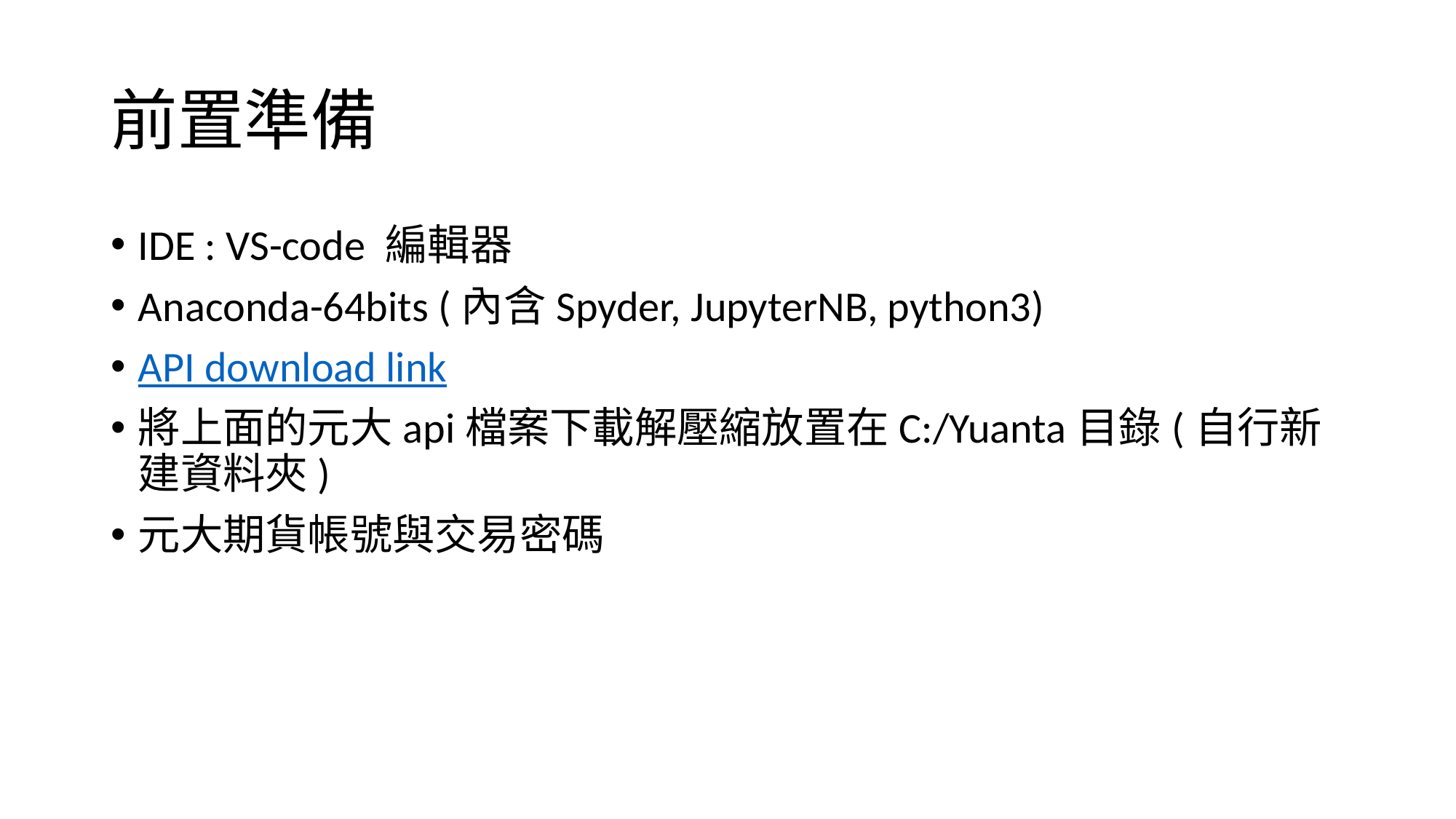

# 前置準備
IDE : VS-code 編輯器
Anaconda-64bits (內含Spyder, JupyterNB, python3)
API download link
將上面的元大api檔案下載解壓縮放置在C:/Yuanta目錄(自行新建資料夾)
元大期貨帳號與交易密碼